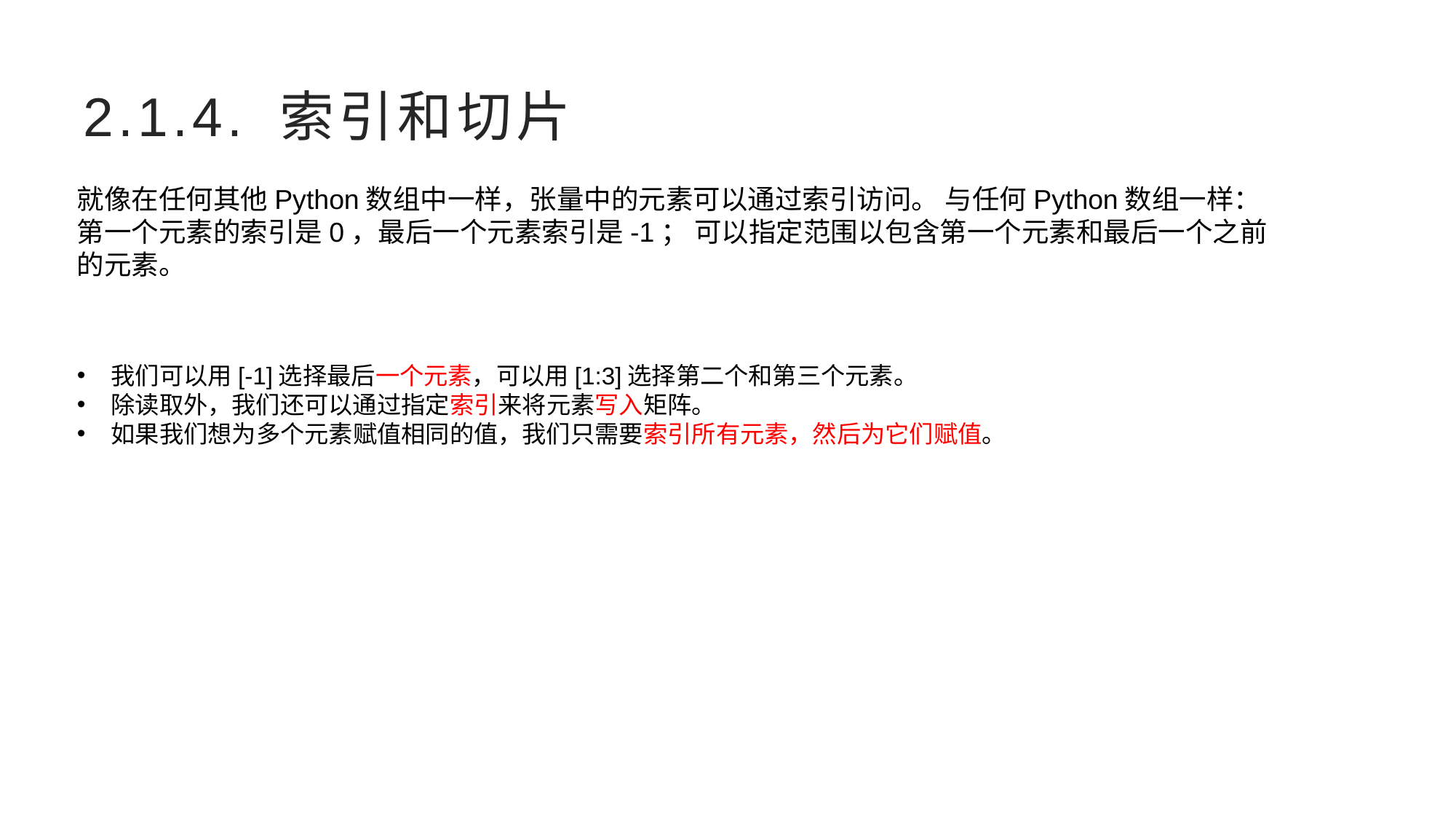

# 2.1.4. 索引和切片
就像在任何其他Python数组中一样，张量中的元素可以通过索引访问。 与任何Python数组一样：第一个元素的索引是0，最后一个元素索引是-1； 可以指定范围以包含第一个元素和最后一个之前的元素。
我们可以用[-1]选择最后一个元素，可以用[1:3]选择第二个和第三个元素。
除读取外，我们还可以通过指定索引来将元素写入矩阵。
如果我们想为多个元素赋值相同的值，我们只需要索引所有元素，然后为它们赋值。